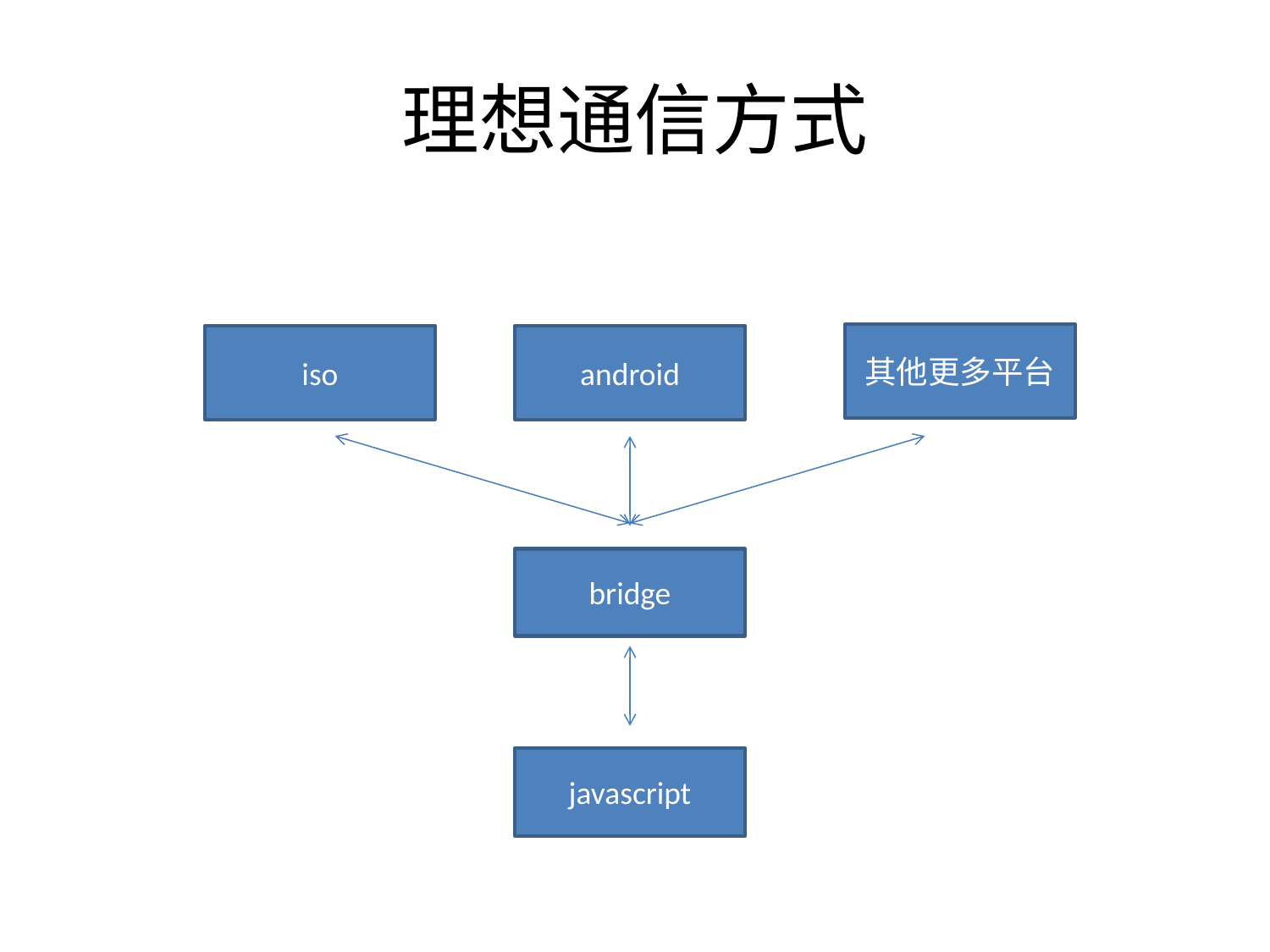

# 理想通信方式

其他更多平台
android
iso
bridge
javascript